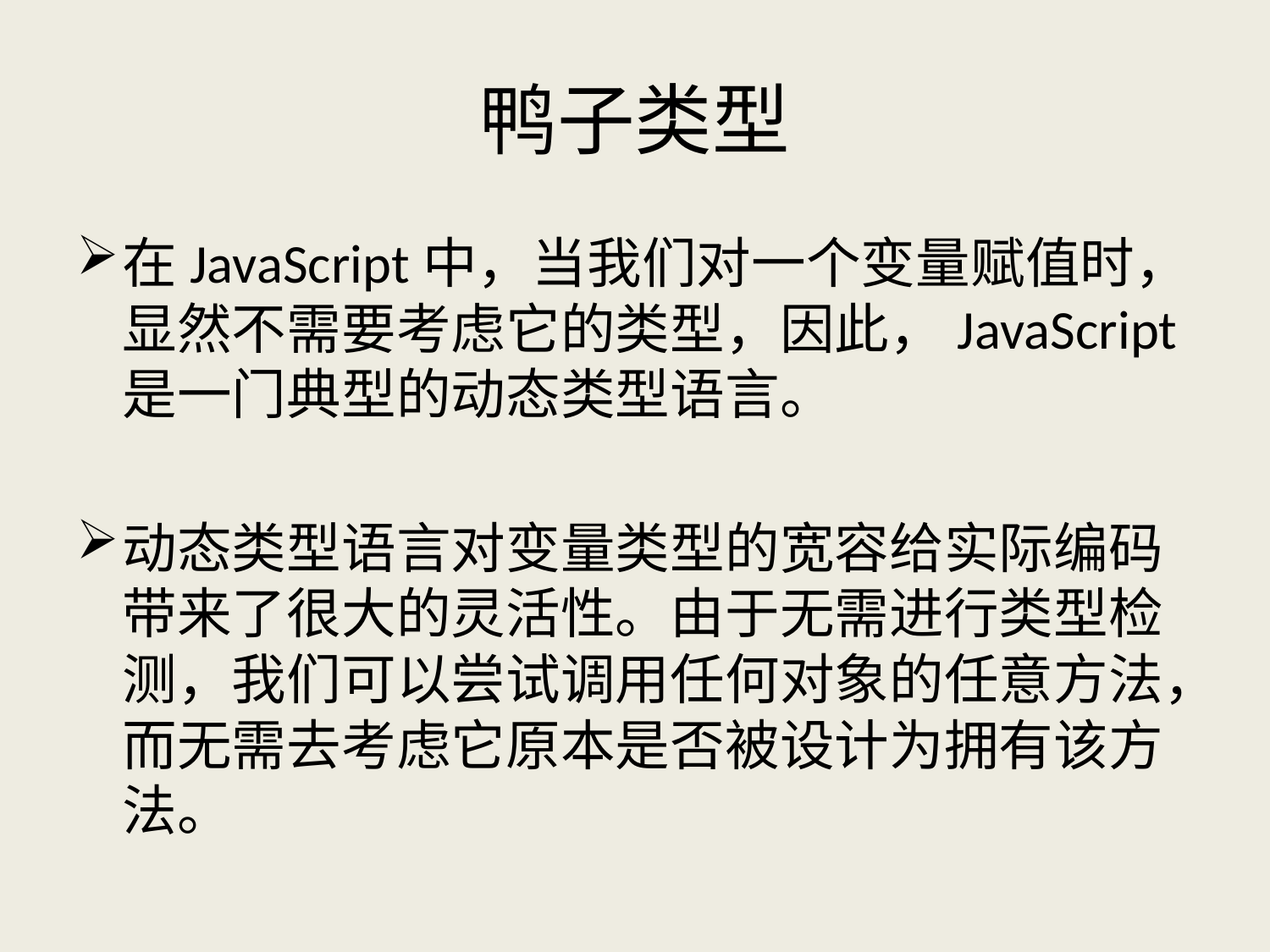

# 鸭子类型
在JavaScript中，当我们对一个变量赋值时，显然不需要考虑它的类型，因此，JavaScript是一门典型的动态类型语言。

动态类型语言对变量类型的宽容给实际编码带来了很大的灵活性。由于无需进行类型检测，我们可以尝试调用任何对象的任意方法，而无需去考虑它原本是否被设计为拥有该方法。